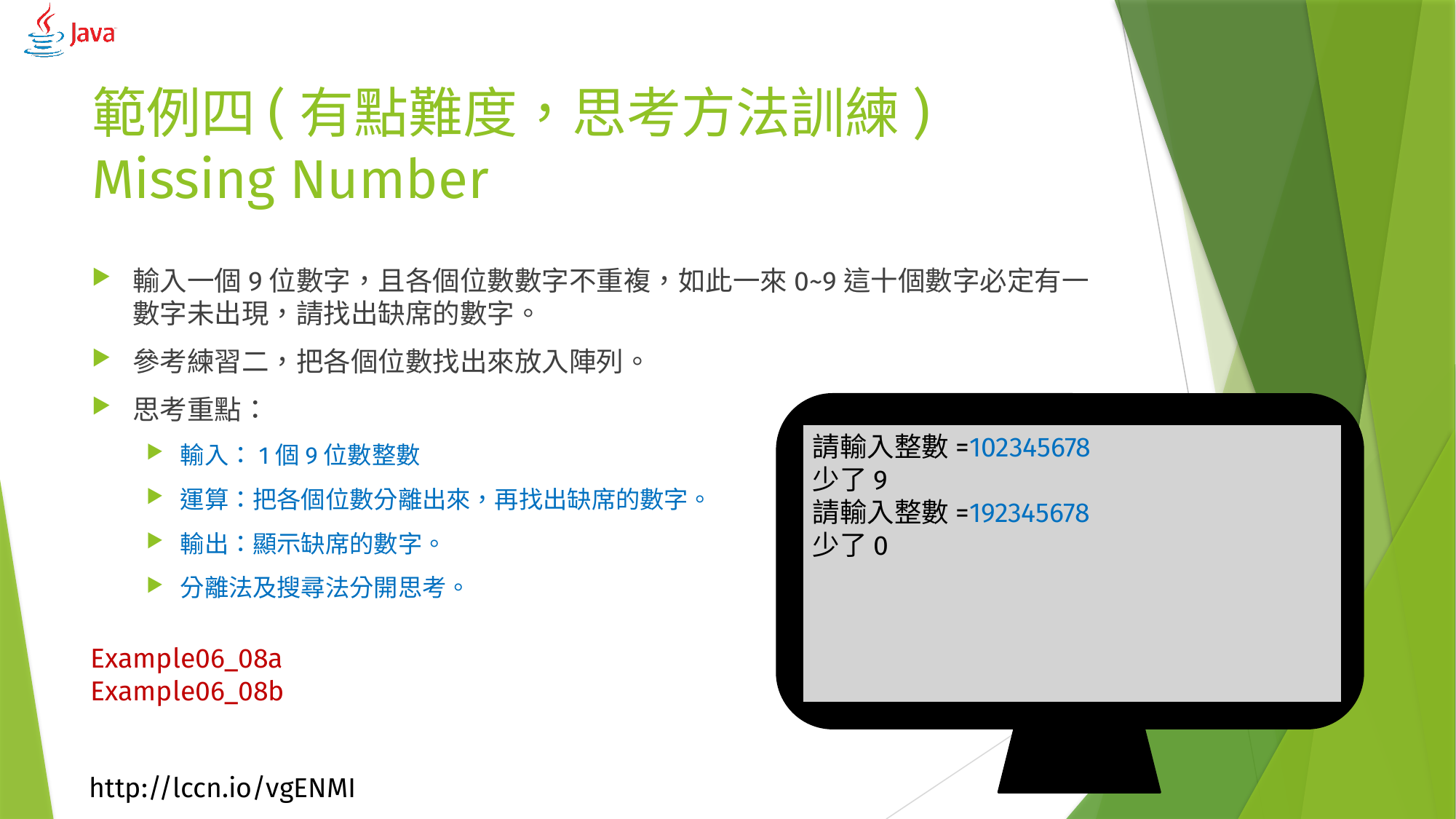

# 範例四(有點難度，思考方法訓練) Missing Number
輸入一個9位數字，且各個位數數字不重複，如此一來0~9這十個數字必定有一數字未出現，請找出缺席的數字。
參考練習二，把各個位數找出來放入陣列。
思考重點：
輸入：1個9位數整數
運算：把各個位數分離出來，再找出缺席的數字。
輸出：顯示缺席的數字。
分離法及搜尋法分開思考。

請輸入整數=102345678
少了9
請輸入整數=192345678
少了0

Example06_08a
Example06_08b